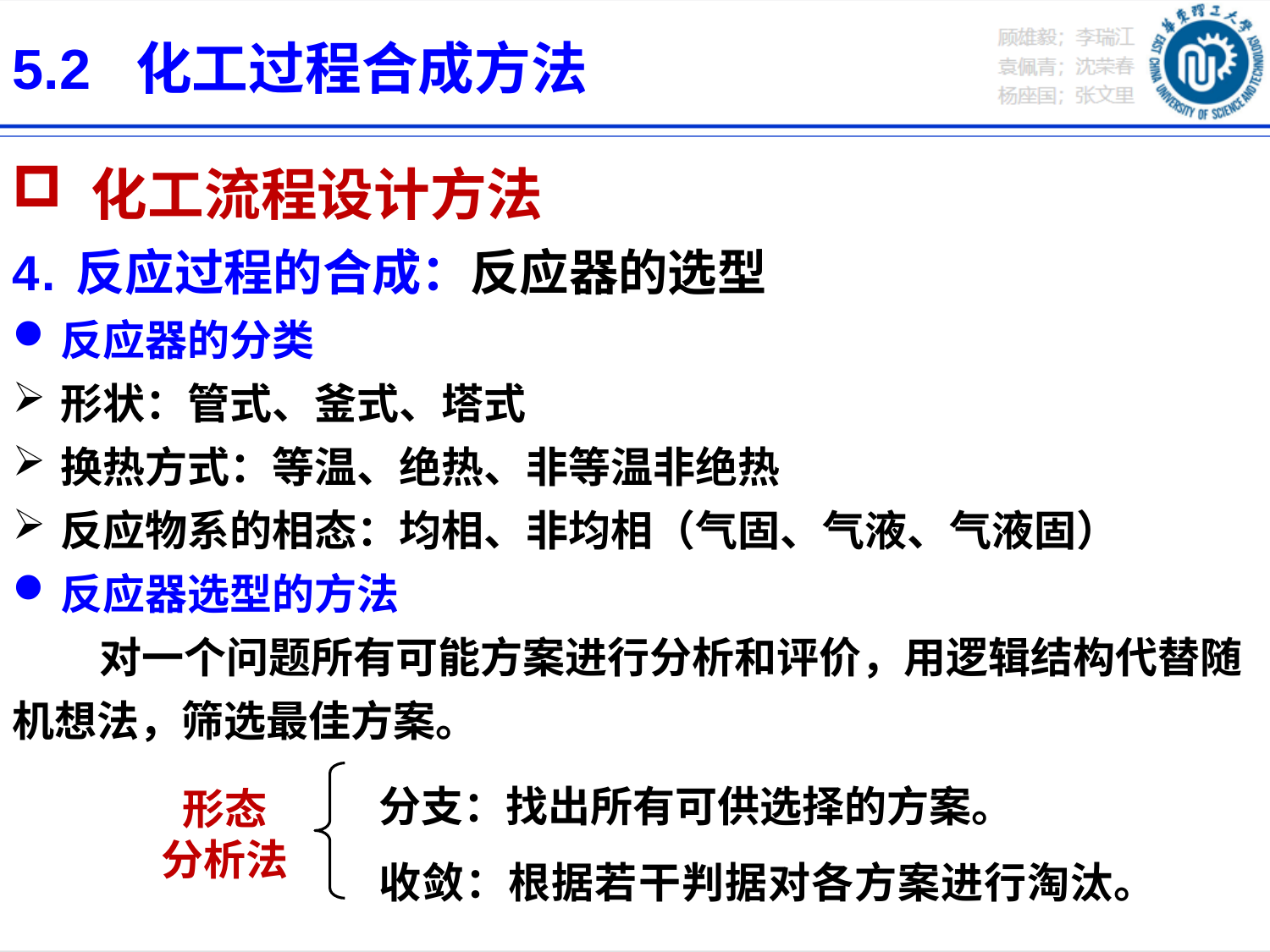

5.2  化工过程合成方法
 化工流程设计方法
反应过程的合成：反应器的选型
反应器的分类
形状：管式、釜式、塔式
换热方式：等温、绝热、非等温非绝热
反应物系的相态：均相、非均相（气固、气液、气液固）
反应器选型的方法
        对一个问题所有可能方案进行分析和评价，用逻辑结构代替随机想法，筛选最佳方案。
分支：找出所有可供选择的方案。
收敛：根据若干判据对各方案进行淘汰。

形态
分析法